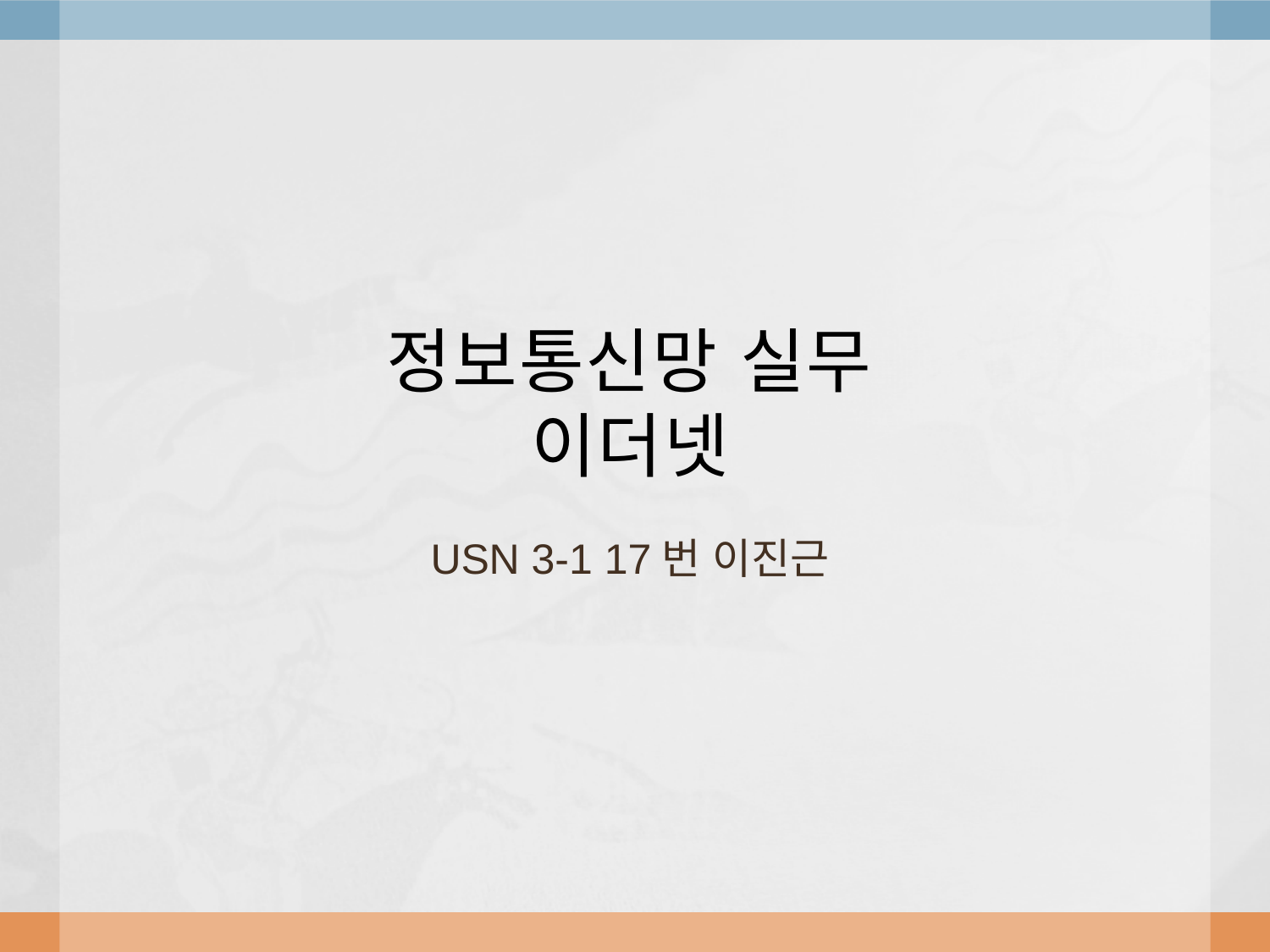

# 정보통신망 실무 이더넷
USN 3-1 17번 이진근